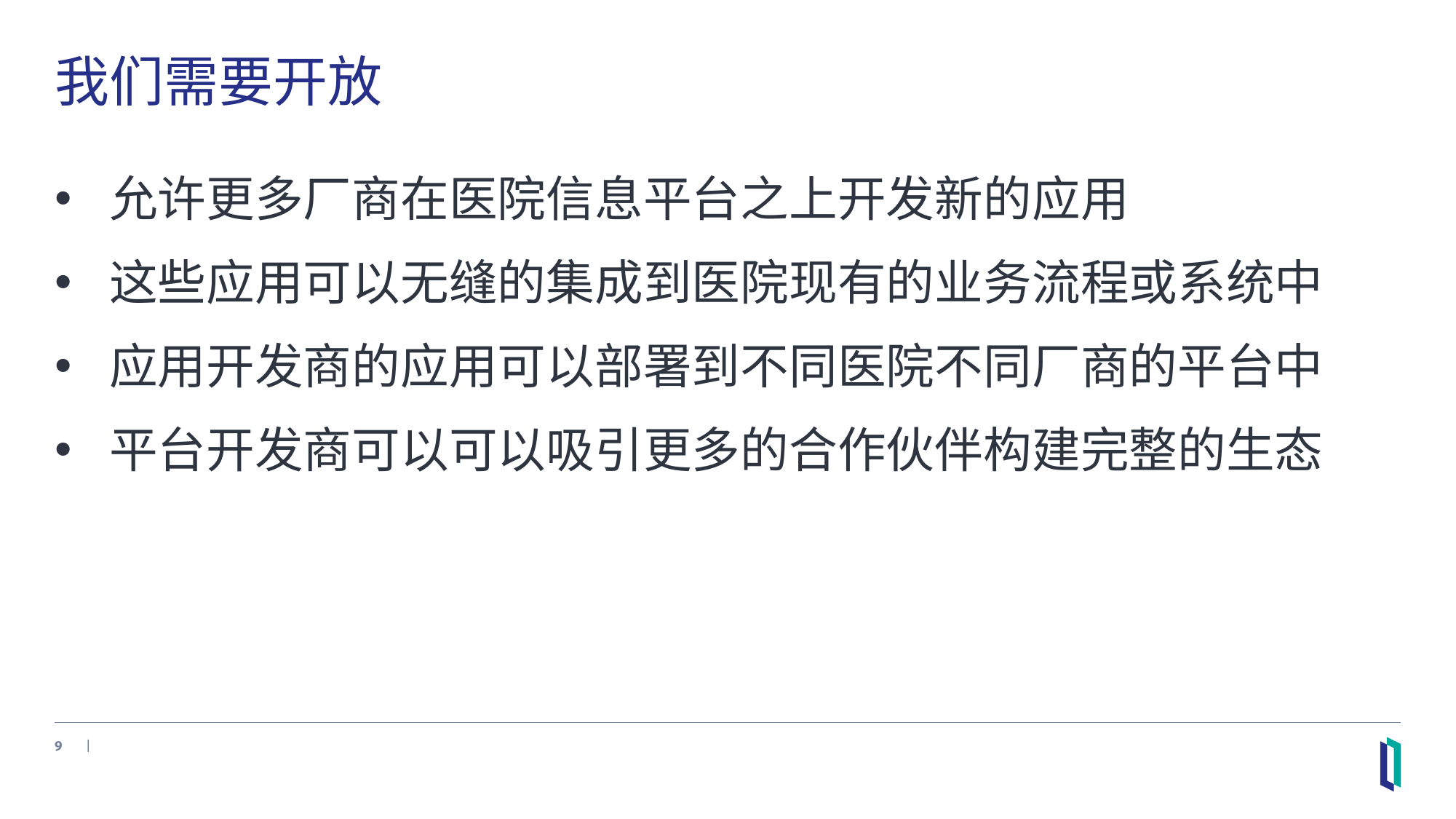

# 我们需要开放
允许更多厂商在医院信息平台之上开发新的应用
这些应用可以无缝的集成到医院现有的业务流程或系统中
应用开发商的应用可以部署到不同医院不同厂商的平台中
平台开发商可以可以吸引更多的合作伙伴构建完整的生态

9
|